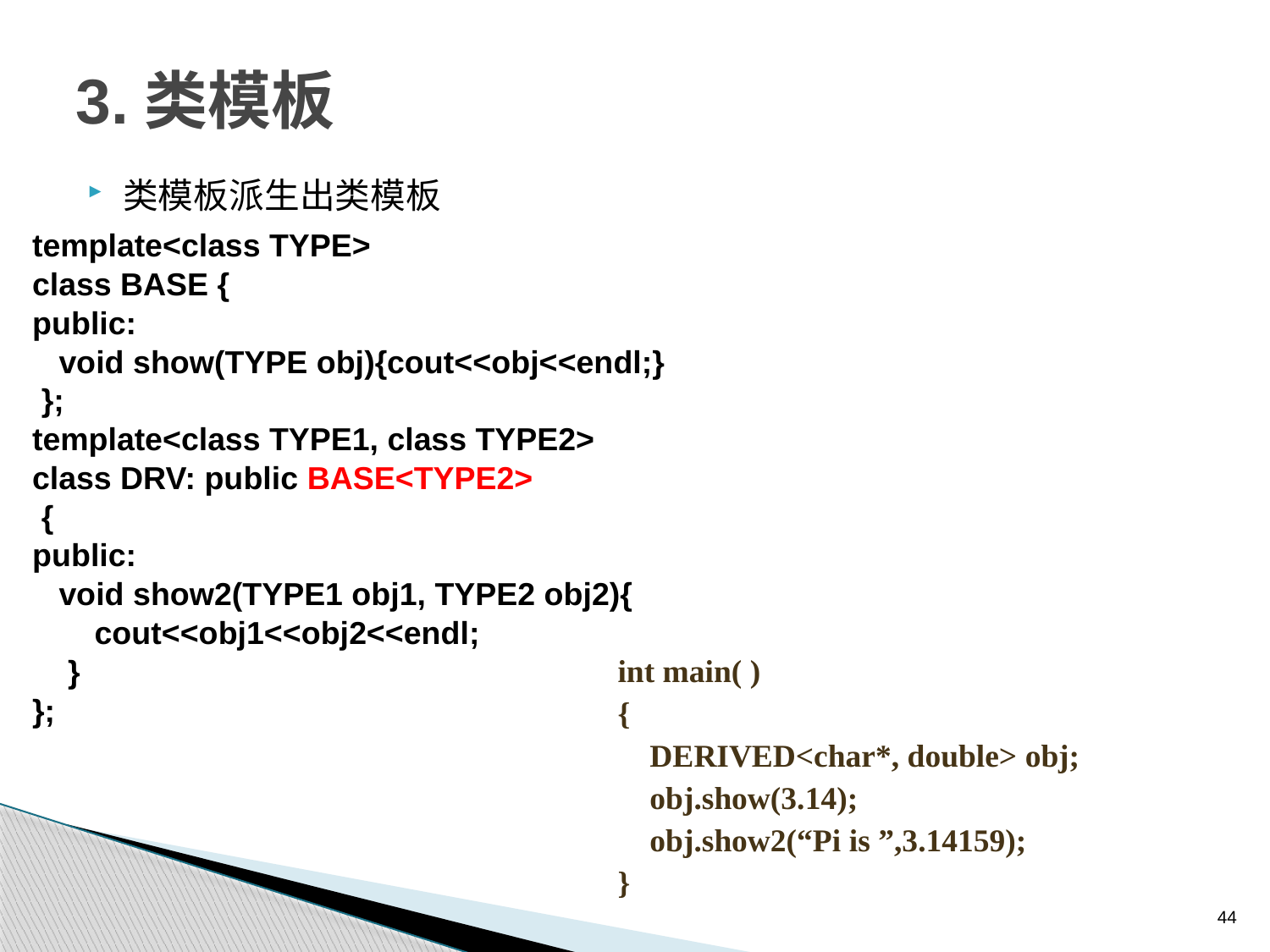

# 3.类模板
类模板派生出类模板

template<class TYPE>
class BASE {
public:
   void show(TYPE obj){cout<<obj<<endl;}
 };
template<class TYPE1, class TYPE2>
class DRV: public BASE<TYPE2>
 {
public:
   void show2(TYPE1 obj1, TYPE2 obj2){
       cout<<obj1<<obj2<<endl;
    }
};
int main( )
{
    DERIVED<char*, double> obj;
    obj.show(3.14);
    obj.show2(“Pi is ”,3.14159);
}
44